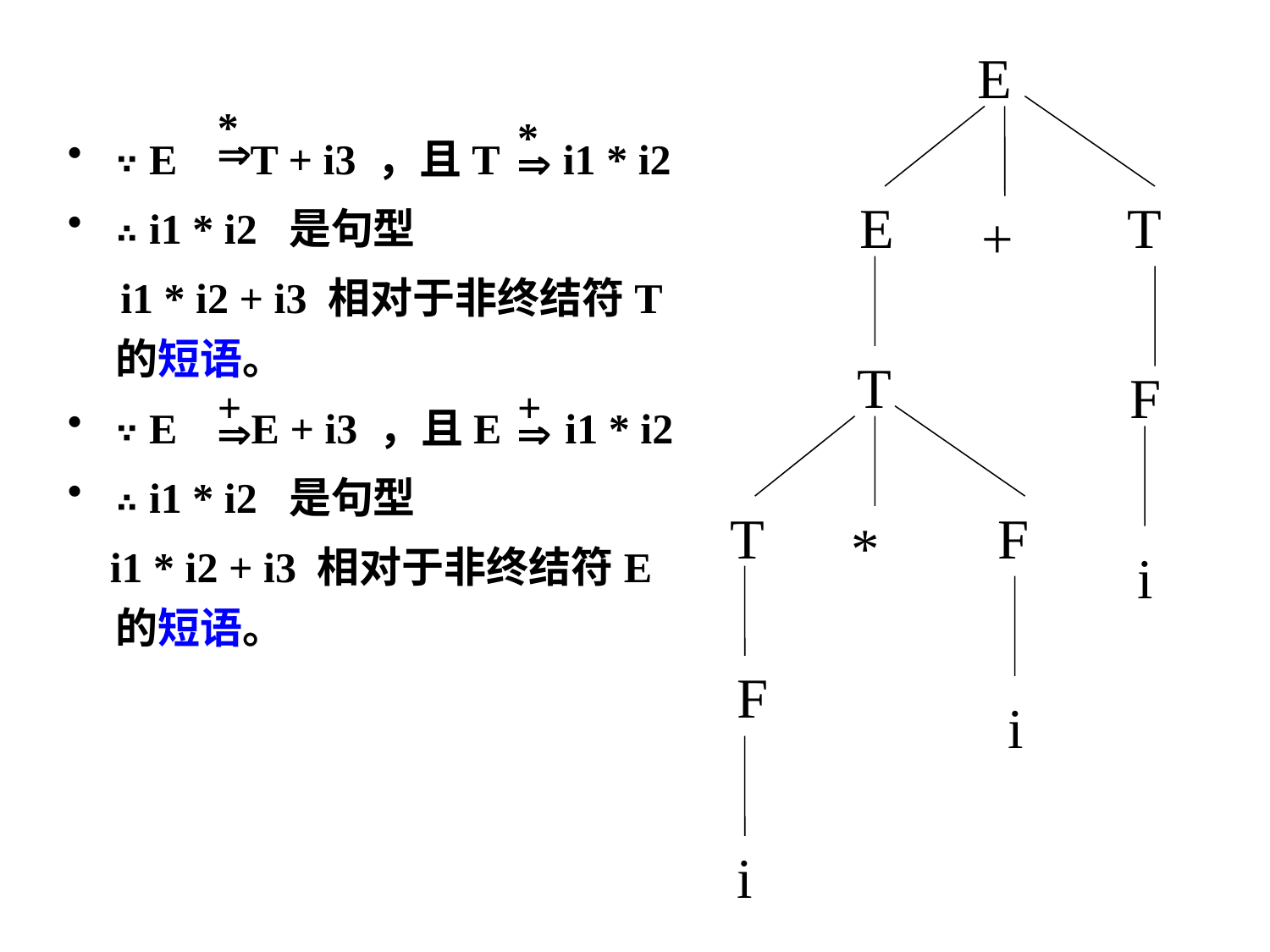

E

   E
T
 +

T
   F

   T
F
 *
i

F
i

i
∵ E       T + i3 ，且T      i1 * i2
∴ i1 * i2  是句型
     i1 * i2 + i3 相对于非终结符T的短语。
∵ E       E + i3 ，且E      i1 * i2
∴ i1 * i2  是句型
    i1 * i2 + i3 相对于非终结符E的短语。
*
⇒
*
⇒
+
⇒
+
⇒